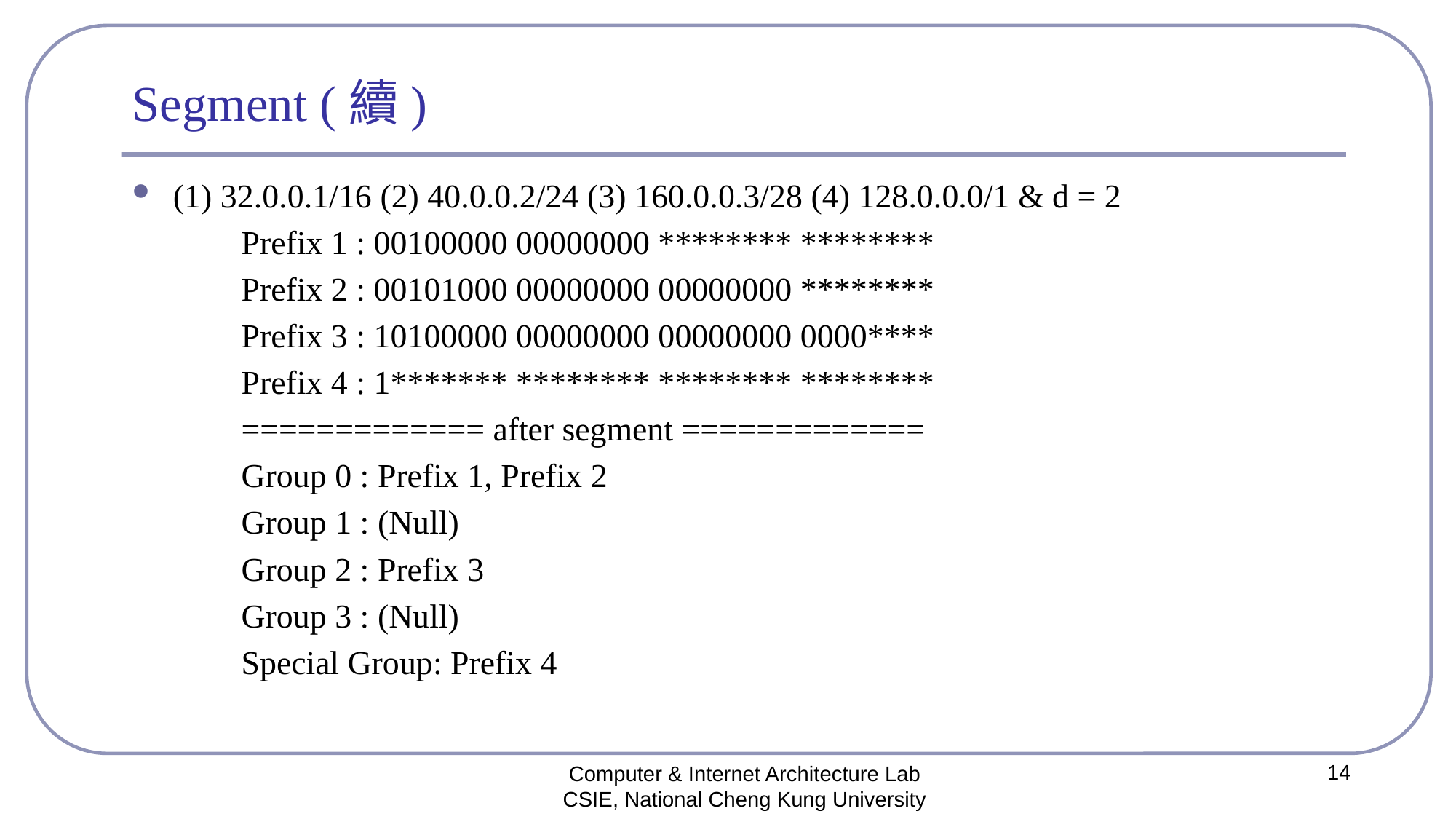

# Segment (續)
(1) 32.0.0.1/16 (2) 40.0.0.2/24 (3) 160.0.0.3/28 (4) 128.0.0.0/1 & d = 2
	Prefix 1 : 00100000 00000000 ******** ********
	Prefix 2 : 00101000 00000000 00000000 ********
	Prefix 3 : 10100000 00000000 00000000 0000****
	Prefix 4 : 1******* ******** ******** ********
	============= after segment =============
	Group 0 : Prefix 1, Prefix 2
	Group 1 : (Null)
	Group 2 : Prefix 3
	Group 3 : (Null)
	Special Group: Prefix 4
14
Computer & Internet Architecture Lab
CSIE, National Cheng Kung University